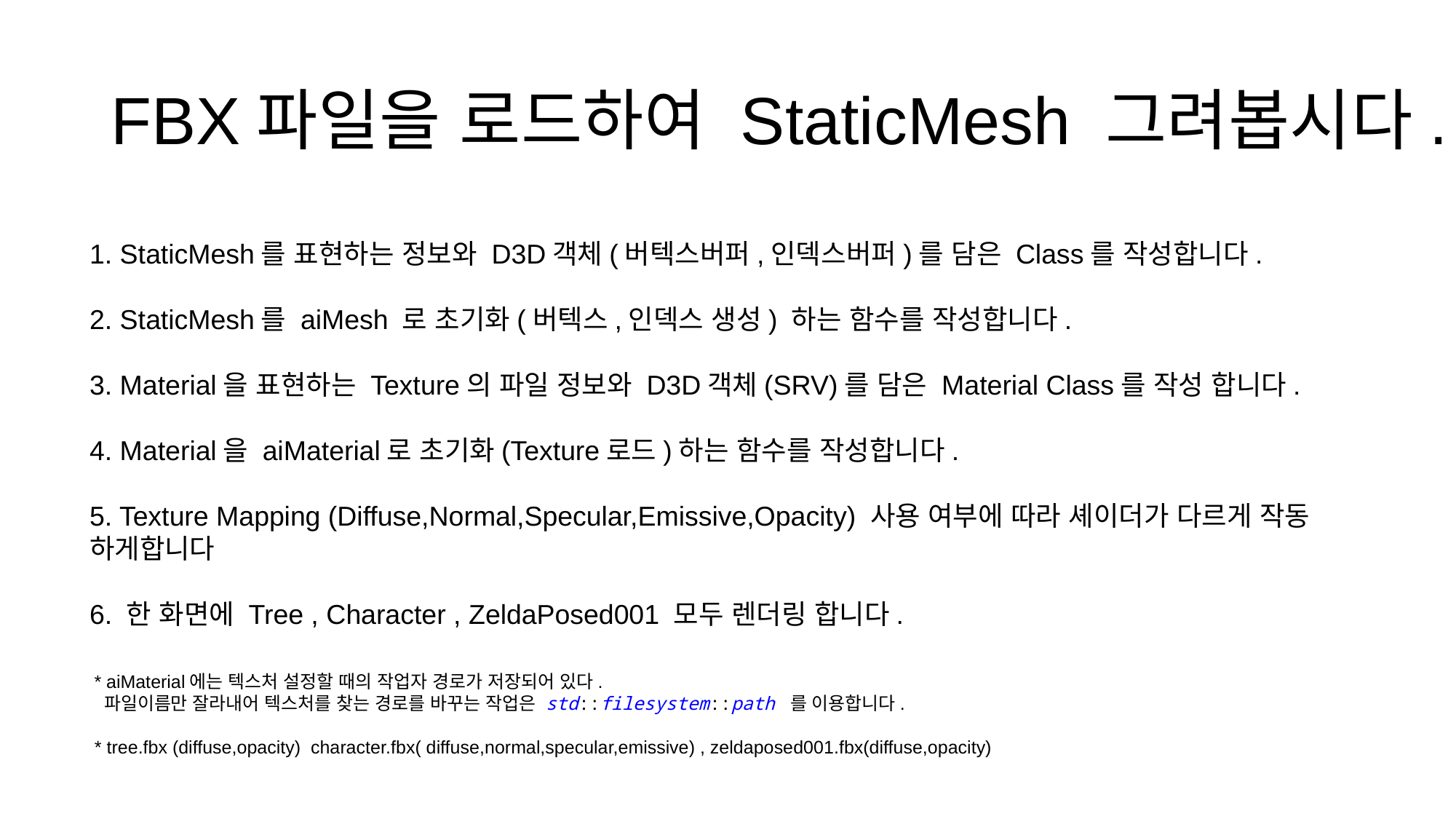

# FBX파일을 로드하여 StaticMesh 그려봅시다.
1. StaticMesh를 표현하는 정보와 D3D객체(버텍스버퍼,인덱스버퍼)를 담은 Class를 작성합니다.

2. StaticMesh를 aiMesh 로 초기화(버텍스,인덱스 생성) 하는 함수를 작성합니다.

3. Material을 표현하는 Texture의 파일 정보와 D3D객체(SRV)를 담은 Material Class를 작성 합니다.

4. Material을 aiMaterial로 초기화(Texture로드)하는 함수를 작성합니다.

5. Texture Mapping (Diffuse,Normal,Specular,Emissive,Opacity) 사용 여부에 따라 셰이더가 다르게 작동 하게합니다

6. 한 화면에 Tree , Character , ZeldaPosed001 모두 렌더링 합니다.

 * aiMaterial에는 텍스처 설정할 때의 작업자 경로가 저장되어 있다.
  파일이름만 잘라내어 텍스처를 찾는 경로를 바꾸는 작업은 std::filesystem::path 를 이용합니다.

 * tree.fbx (diffuse,opacity)  character.fbx( diffuse,normal,specular,emissive) , zeldaposed001.fbx(diffuse,opacity)